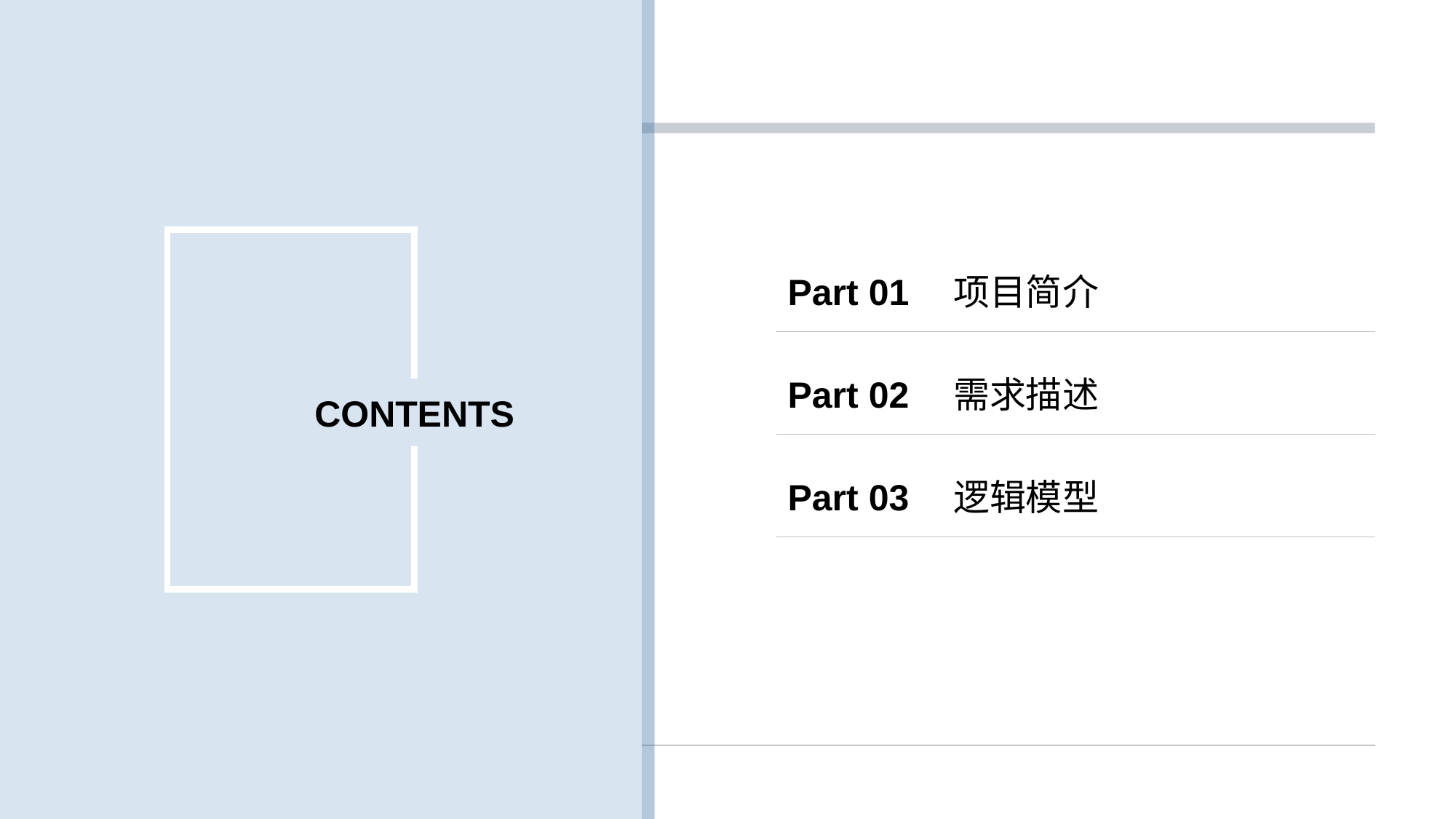

CONTENTS
Part 01
项目简介
Part 02
需求描述
Part 03

逻辑模型